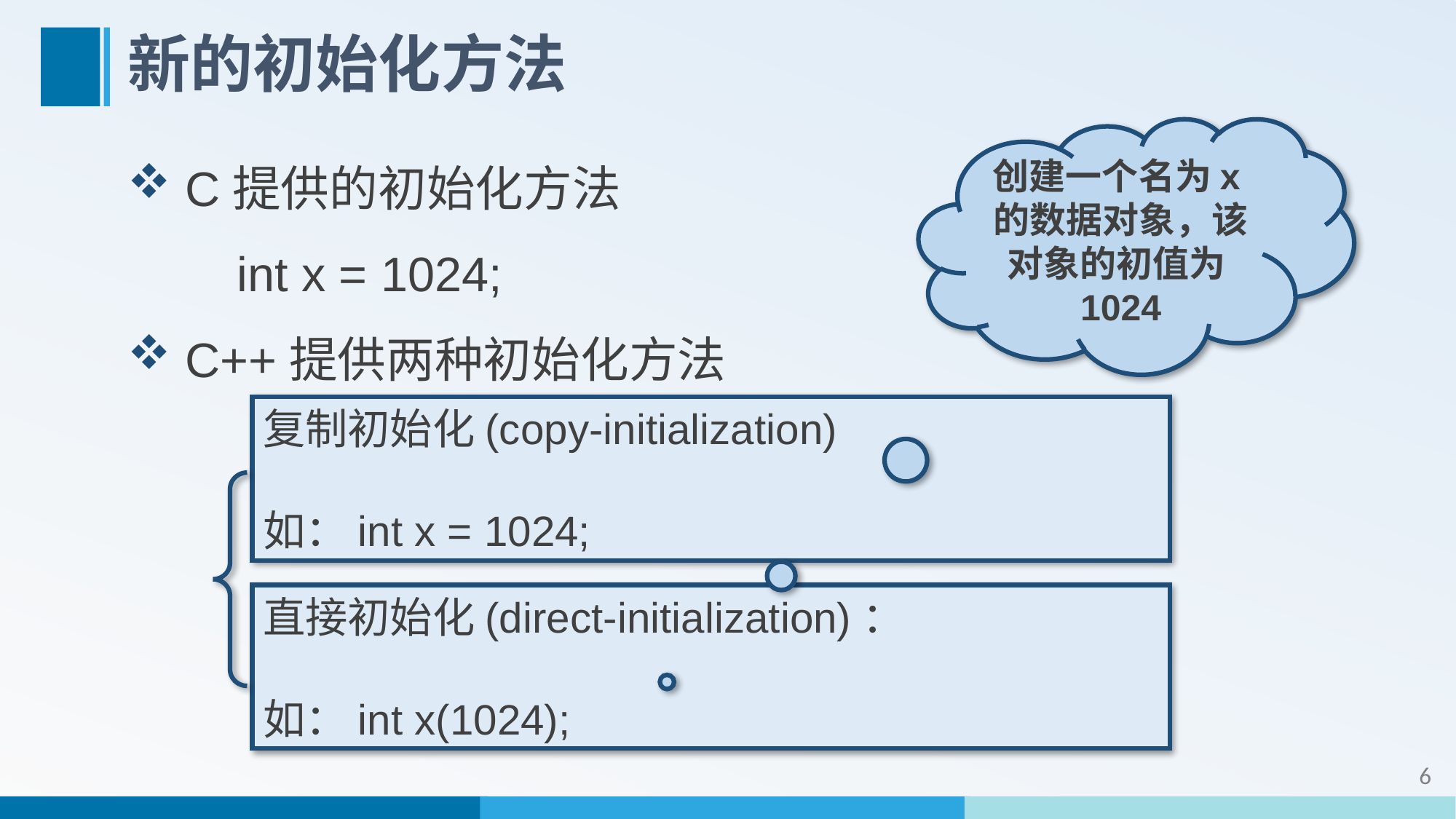

# 新的初始化方法
创建一个名为x的数据对象，该对象的初值为1024
 C提供的初始化方法
	int x = 1024;
 C++提供两种初始化方法

复制初始化(copy-initialization)

如：int x = 1024;

直接初始化(direct-initialization)：

如：int x(1024);